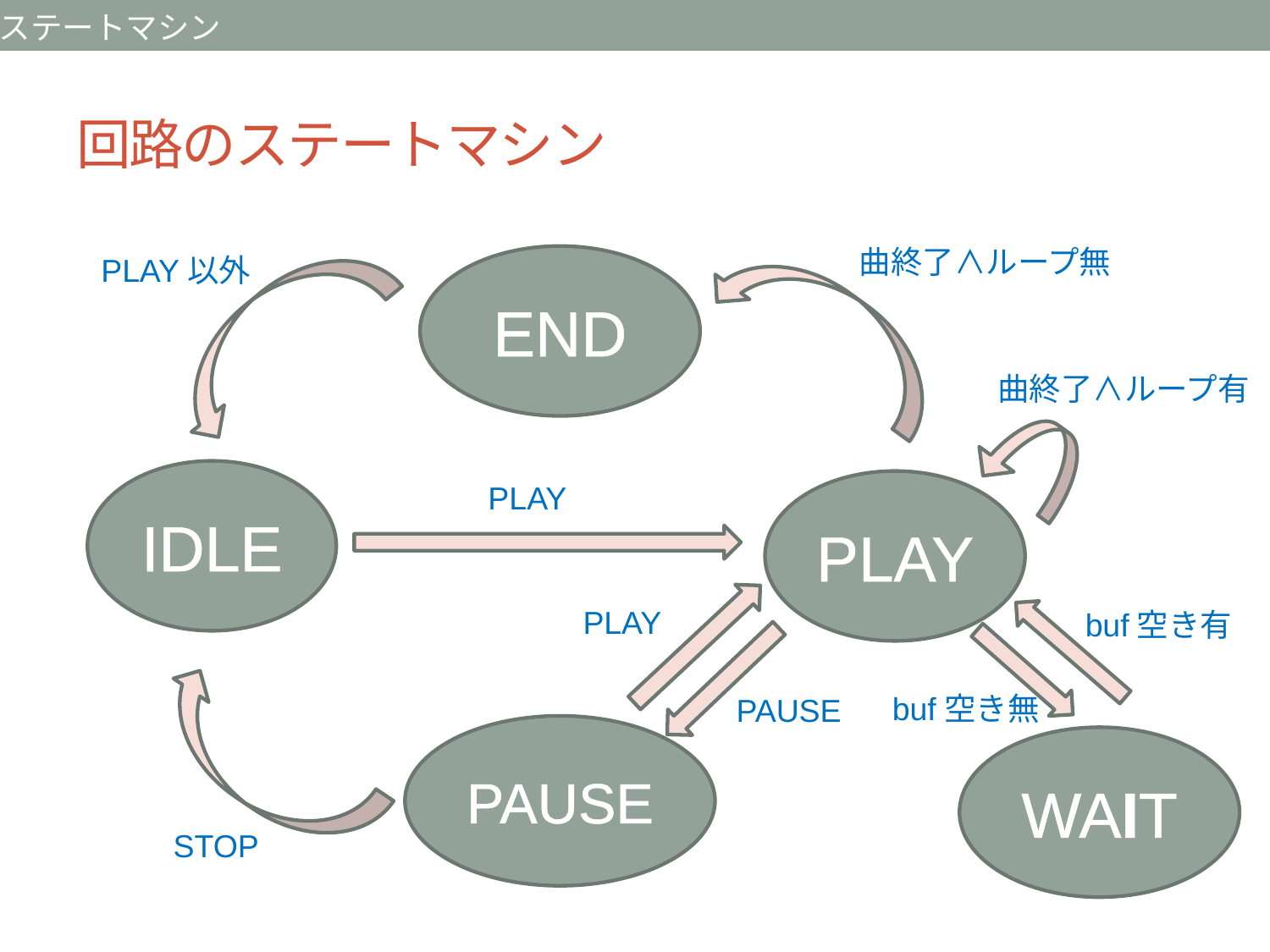

ステートマシン
# 回路のステートマシン
曲終了∧ループ無
PLAY以外
END

曲終了∧ループ有

IDLE
PLAY
PLAY

PLAY
buf空き有

buf空き無
PAUSE
PAUSE

WAIT
STOP